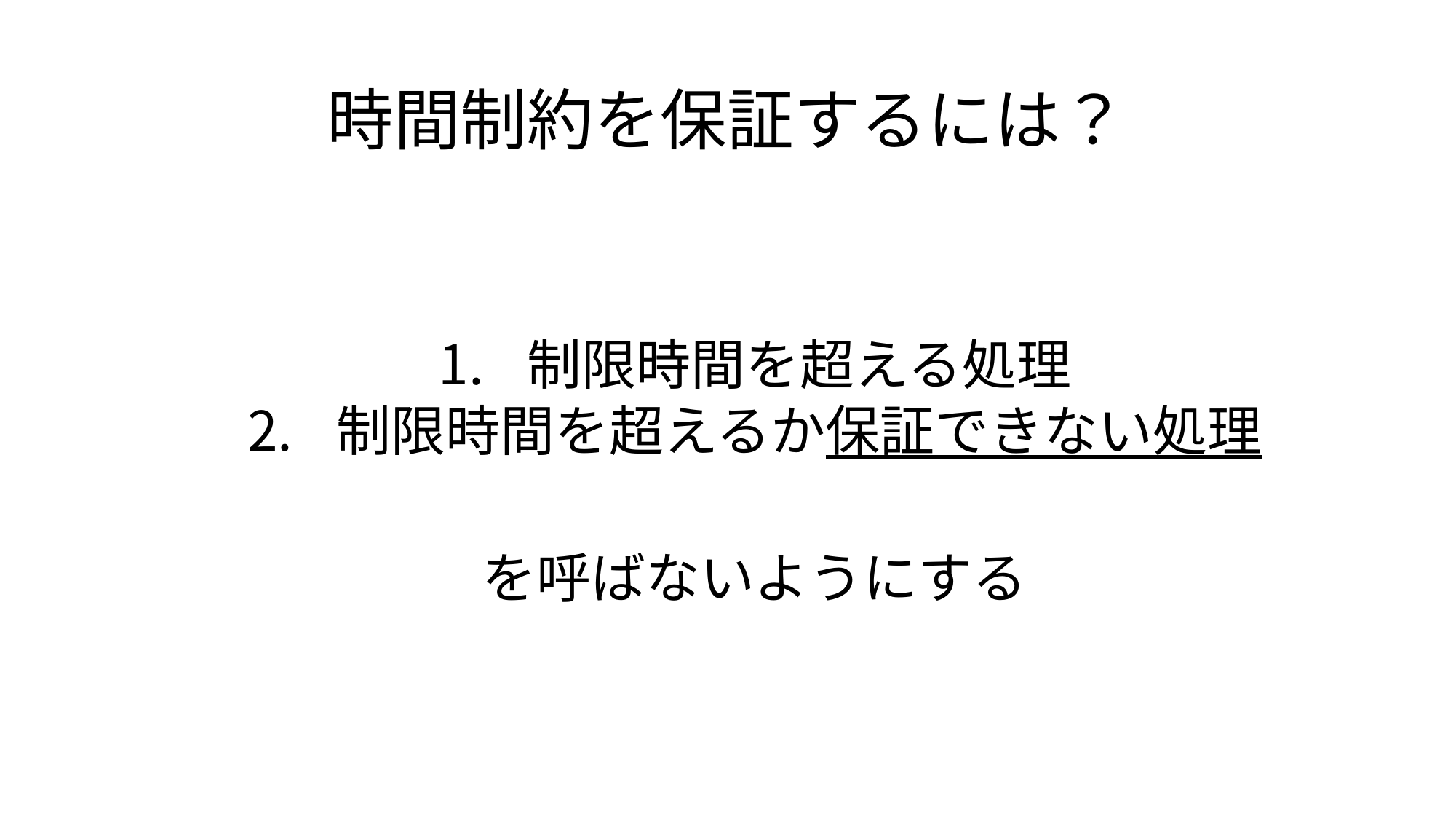

# 時間制約を保証するには？

制限時間を超える処理
制限時間を超えるか保証できない処理

を呼ばないようにする